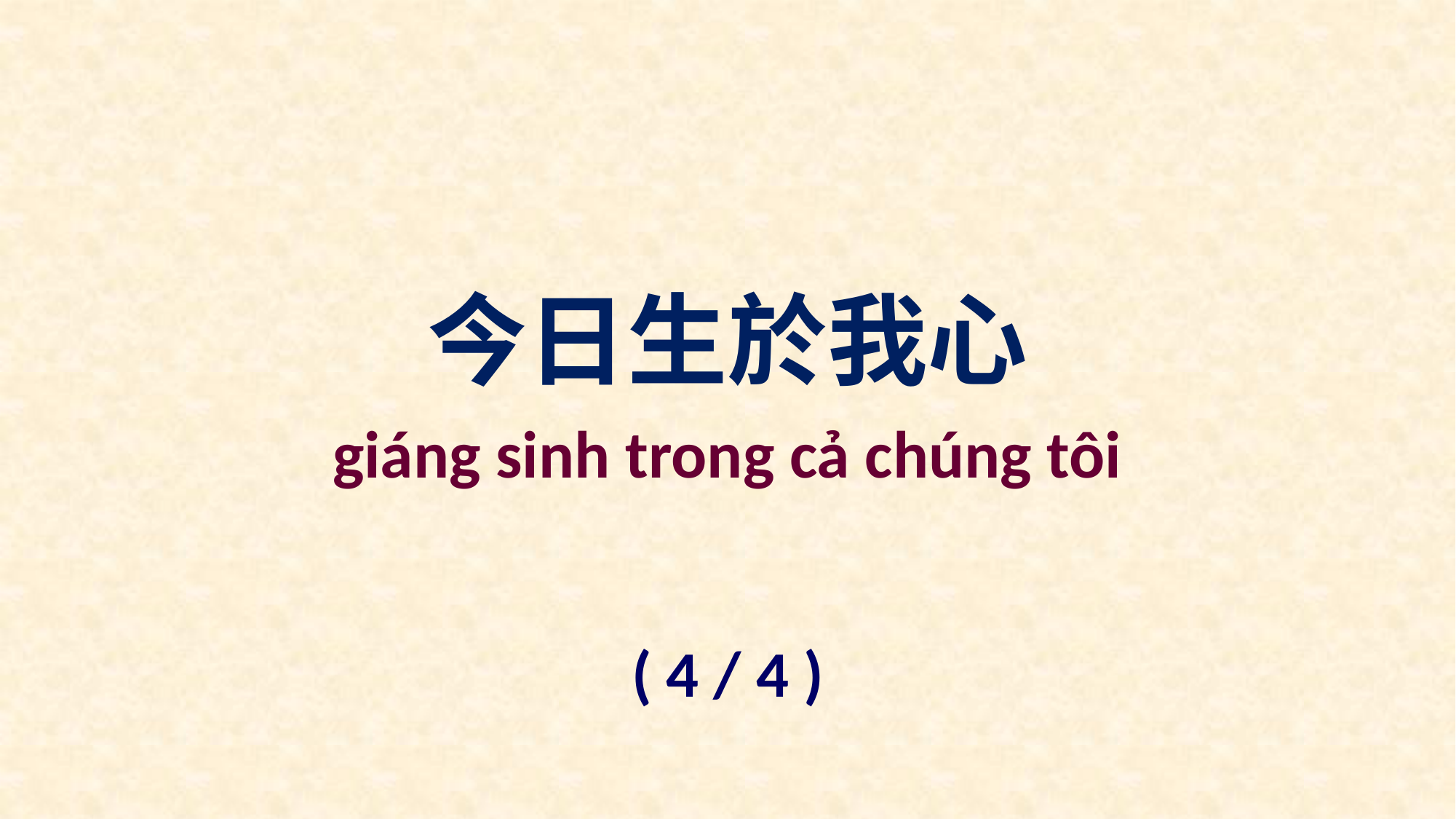

今日生於我心
giáng sinh trong cả chúng tôi
( 4 / 4 )